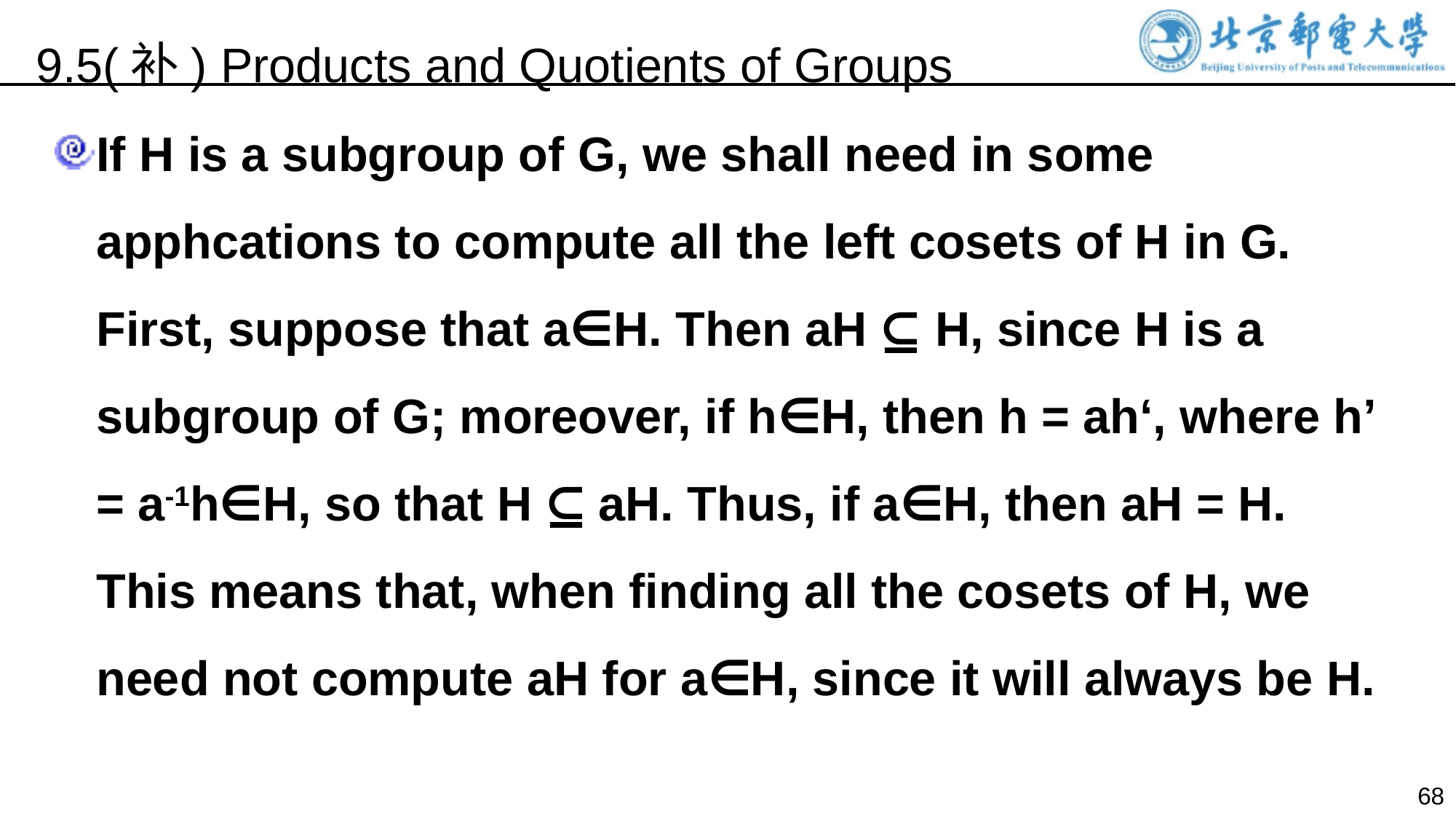

9.5(补) Products and Quotients of Groups
If H is a subgroup of G, we shall need in some apphcations to compute all the left cosets of H in G. First, suppose that a∈H. Then aH ⊆ H, since H is a subgroup of G; moreover, if h∈H, then h = ah‘, where h’ = a-1h∈H, so that H ⊆ aH. Thus, if a∈H, then aH = H. This means that, when finding all the cosets of H, we need not compute aH for a∈H, since it will always be H.